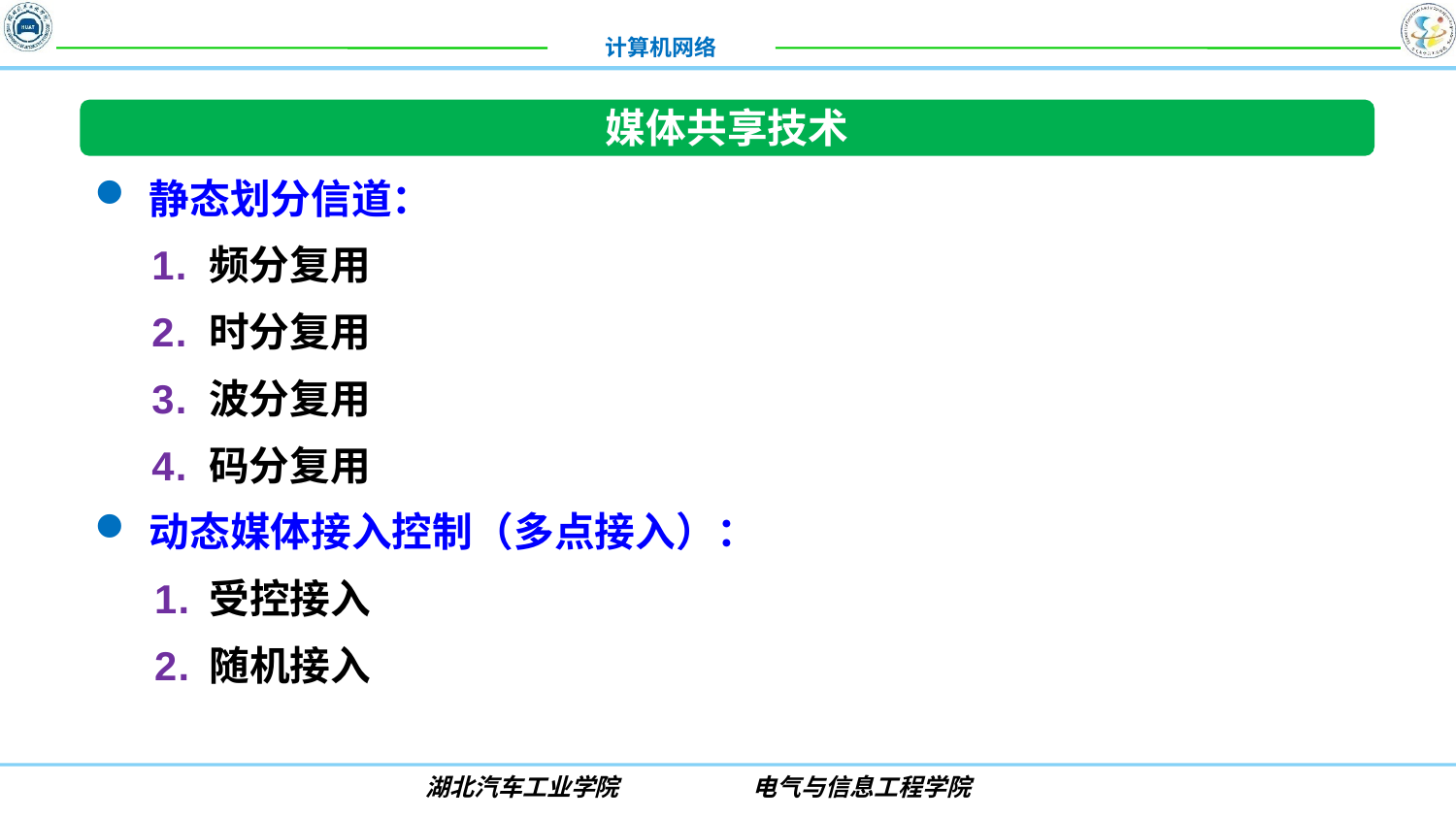

媒体共享技术

静态划分信道：
频分复用
时分复用
波分复用
码分复用
动态媒体接入控制（多点接入）：
受控接入
随机接入